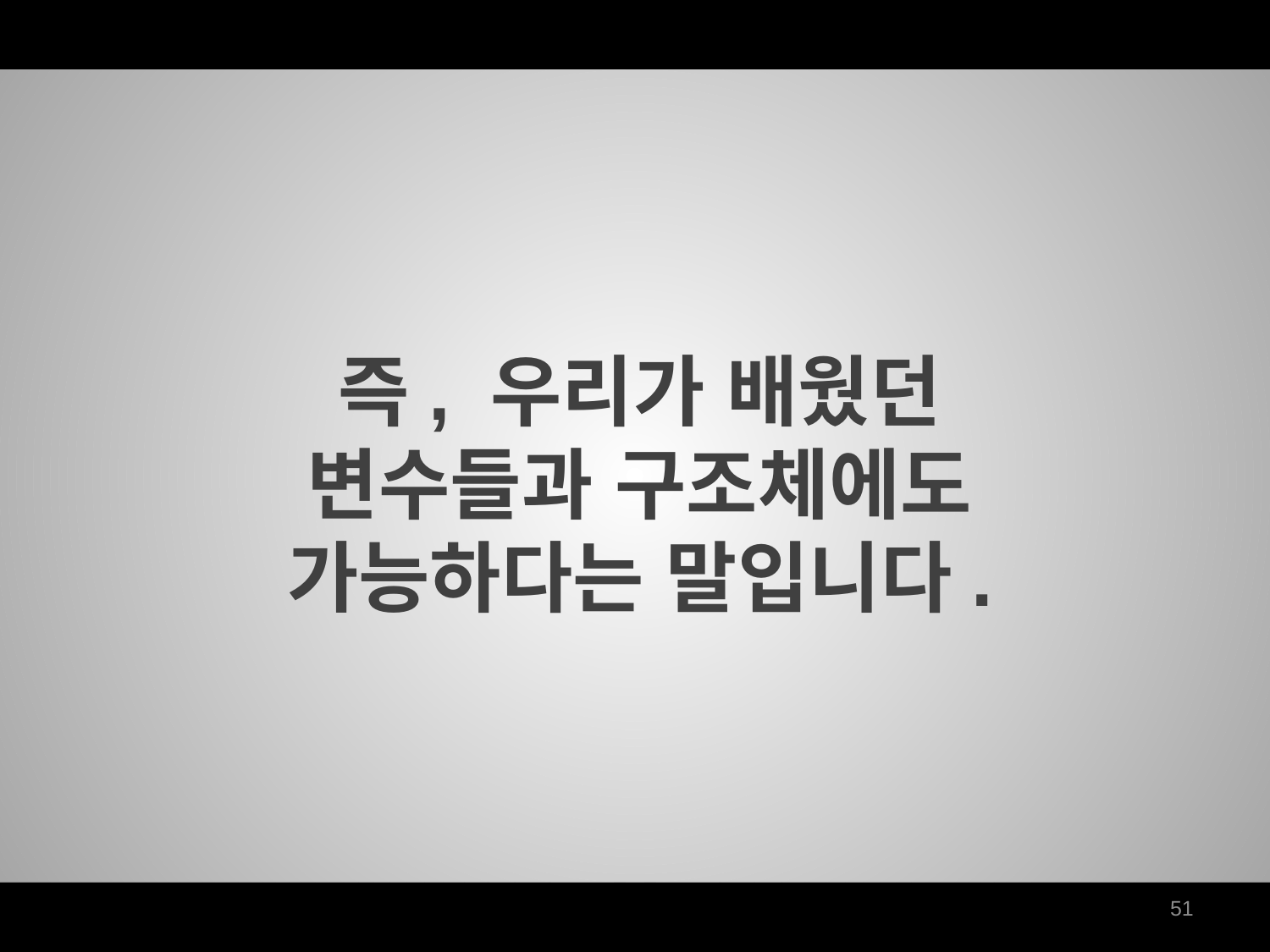

즉, 우리가 배웠던
변수들과 구조체에도
가능하다는 말입니다.
51